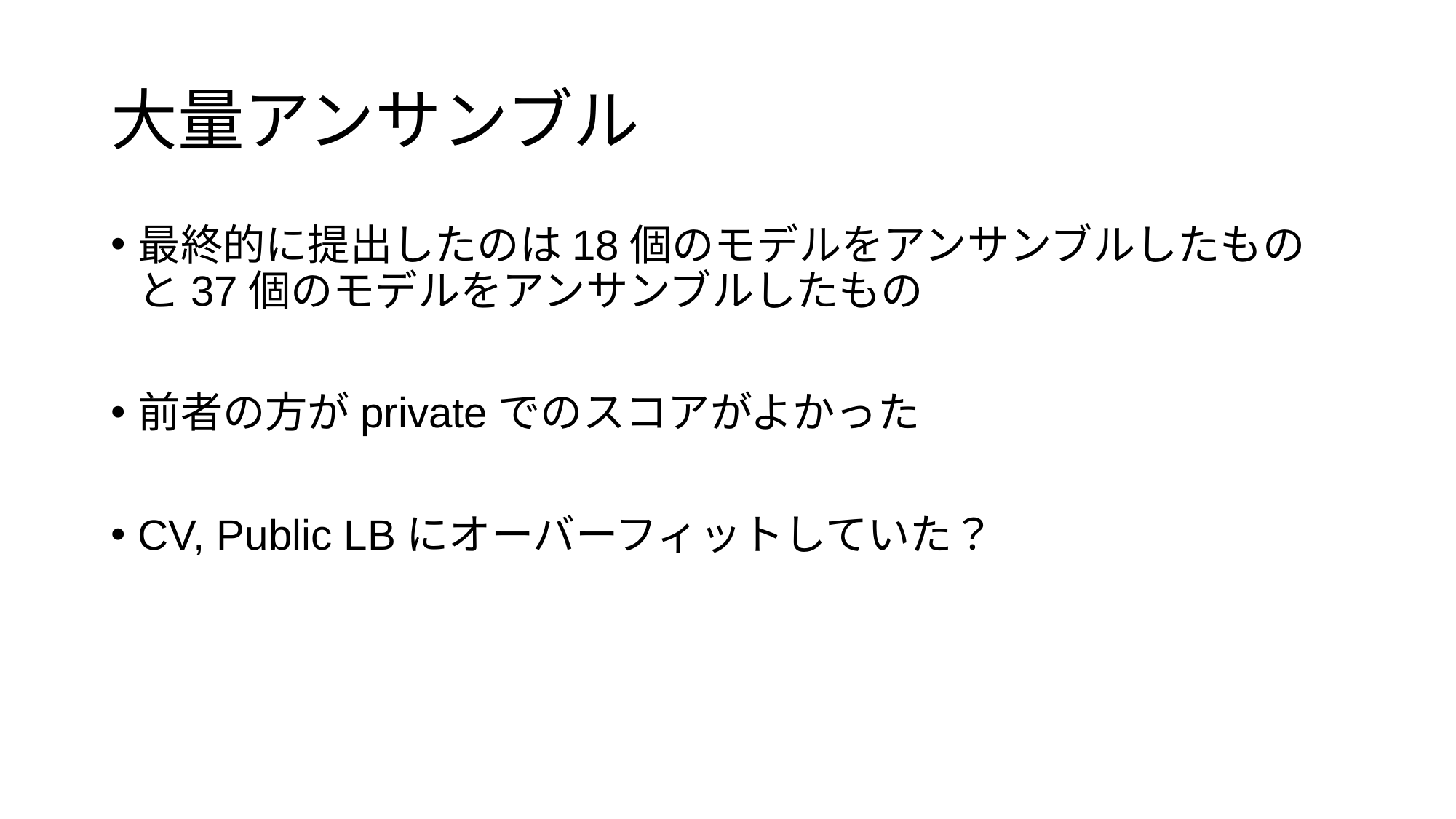

# 大量アンサンブル
最終的に提出したのは18個のモデルをアンサンブルしたものと37個のモデルをアンサンブルしたもの

前者の方がprivateでのスコアがよかった

CV, Public LBにオーバーフィットしていた？